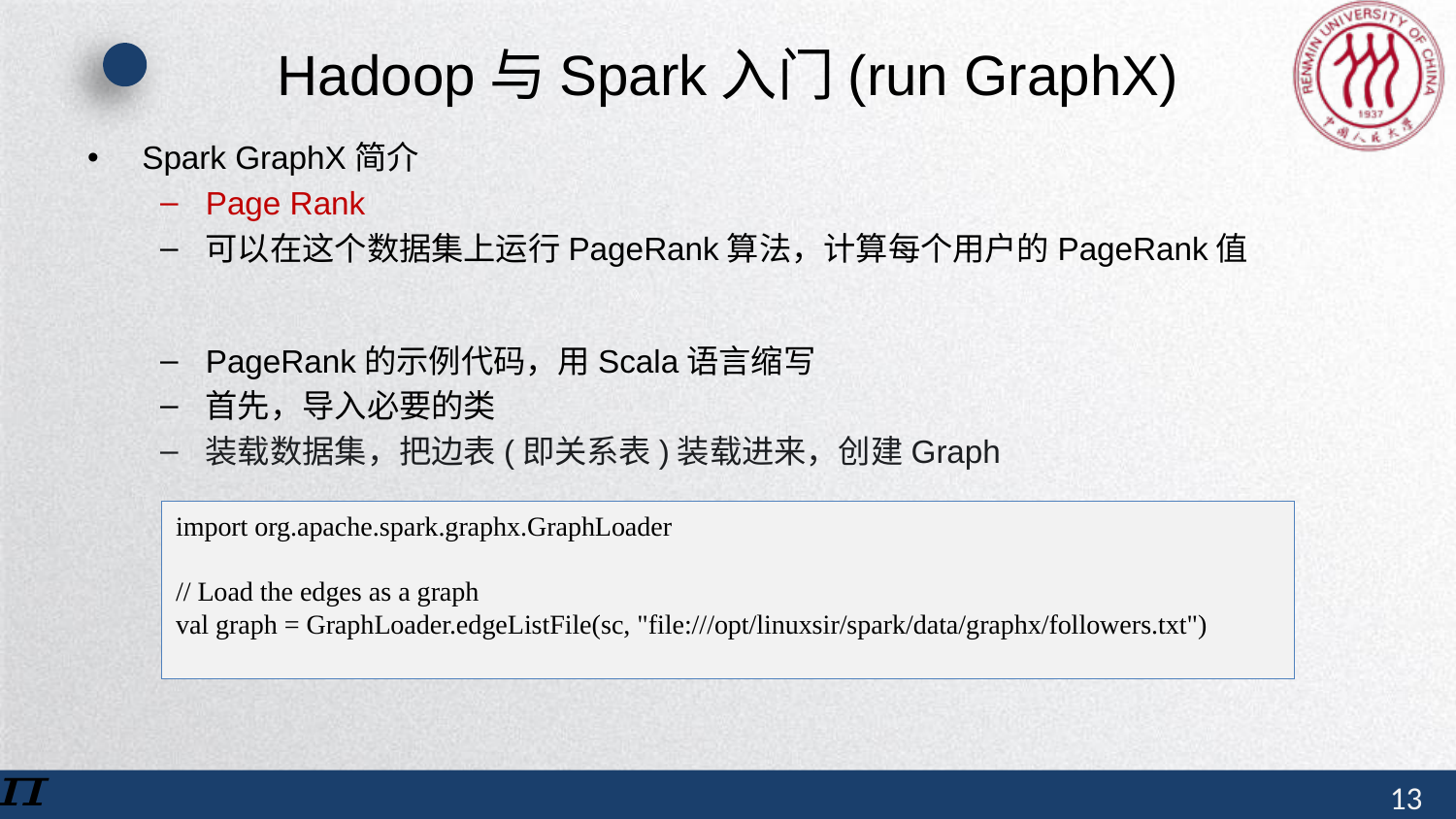

# Hadoop与Spark入门(run GraphX)
Spark GraphX简介
Page Rank
可以在这个数据集上运行PageRank算法，计算每个用户的PageRank值

PageRank的示例代码，用Scala语言缩写
首先，导入必要的类
装载数据集，把边表(即关系表)装载进来，创建Graph

import org.apache.spark.graphx.GraphLoader

// Load the edges as a graph
val graph = GraphLoader.edgeListFile(sc, "file:///opt/linuxsir/spark/data/graphx/followers.txt")